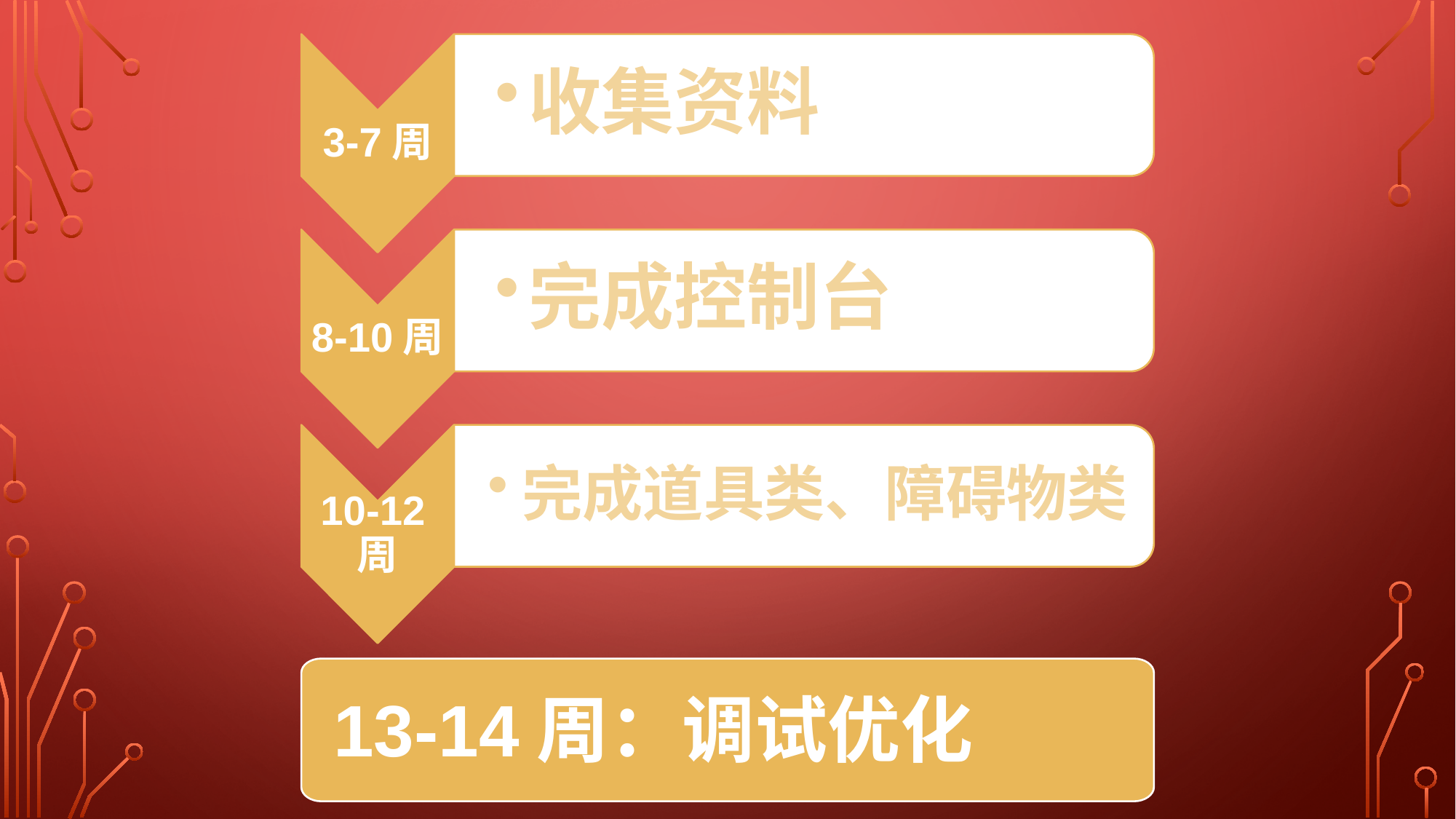

3-7周
收集资料
8-10周
完成控制台
10-12周
完成道具类、障碍物类

13-14周：调试优化